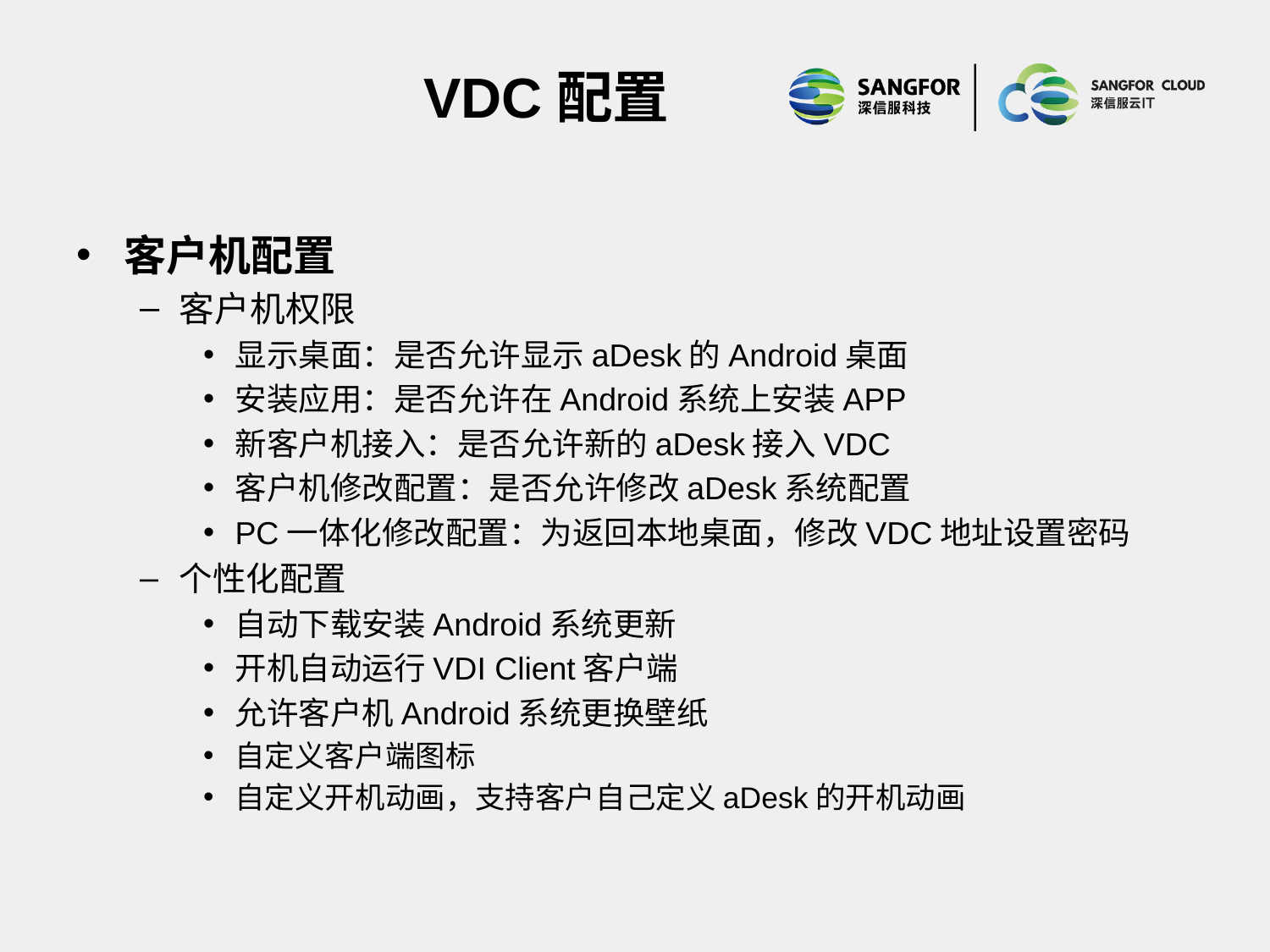

# VDC配置
客户机配置
客户机权限
显示桌面：是否允许显示aDesk的Android桌面
安装应用：是否允许在Android系统上安装APP
新客户机接入：是否允许新的aDesk接入VDC
客户机修改配置：是否允许修改aDesk系统配置
PC一体化修改配置：为返回本地桌面，修改VDC地址设置密码
个性化配置
自动下载安装Android系统更新
开机自动运行VDI Client客户端
允许客户机Android系统更换壁纸
自定义客户端图标
自定义开机动画，支持客户自己定义aDesk的开机动画